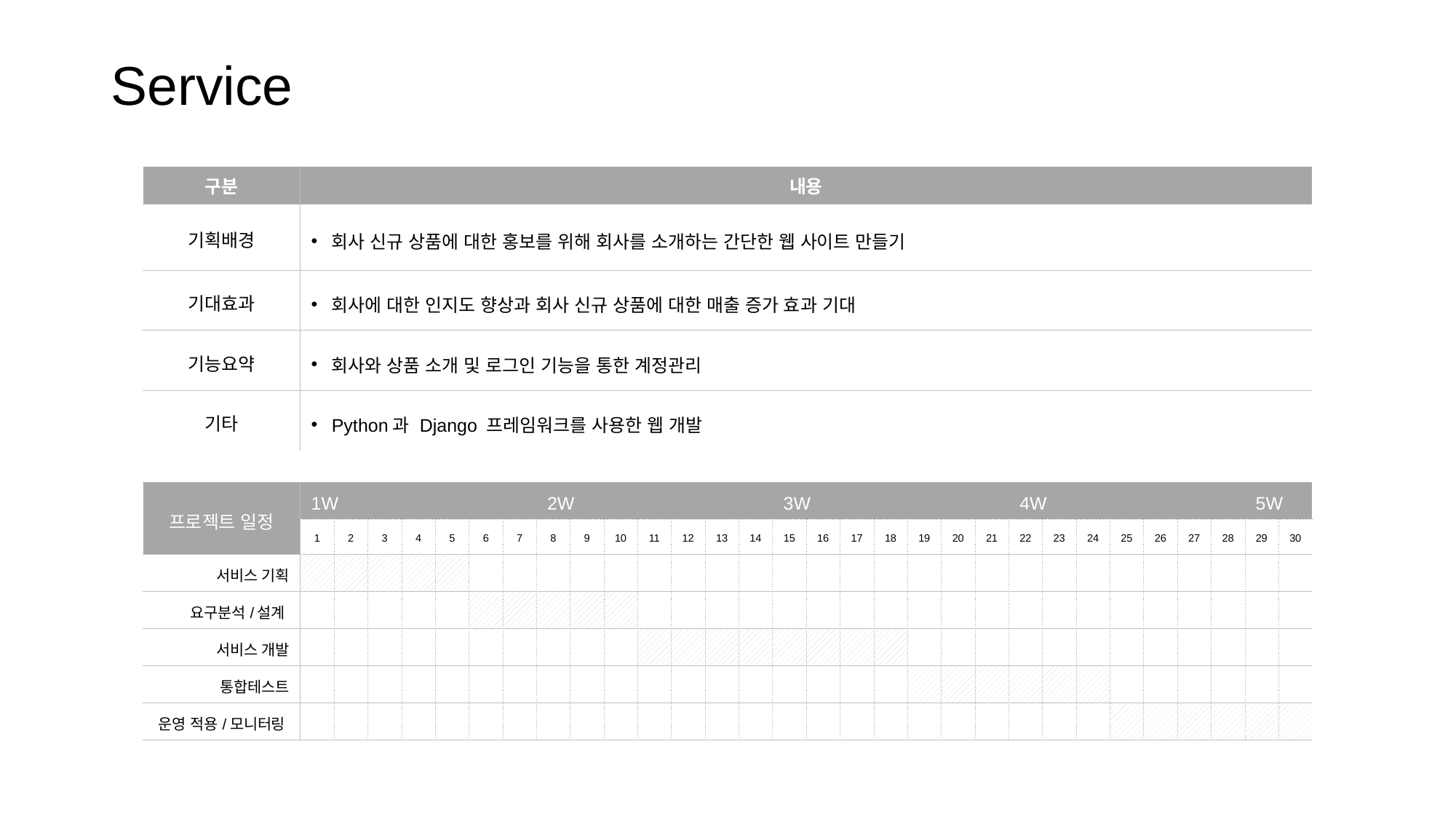

# Service
| 구분 | 내용 |  |  |  |  |  |  |  |  |  |  |  |  |  |  |  |  |  |  |  |  |  |  |  |  |  |  |  |  |  |
| --- | --- | --- | --- | --- | --- | --- | --- | --- | --- | --- | --- | --- | --- | --- | --- | --- | --- | --- | --- | --- | --- | --- | --- | --- | --- | --- | --- | --- | --- | --- |
| 기획배경 | 회사 신규 상품에 대한 홍보를 위해 회사를 소개하는 간단한 웹 사이트 만들기 |  |  |  |  |  |  |  |  |  |  |  |  |  |  |  |  |  |  |  |  |  |  |  |  |  |  |  |  |  |
| 기대효과 | 회사에 대한 인지도 향상과 회사 신규 상품에 대한 매출 증가 효과 기대 |  |  |  |  |  |  |  |  |  |  |  |  |  |  |  |  |  |  |  |  |  |  |  |  |  |  |  |  |  |
| 기능요약 | 회사와 상품 소개 및 로그인 기능을 통한 계정관리 |  |  |  |  |  |  |  |  |  |  |  |  |  |  |  |  |  |  |  |  |  |  |  |  |  |  |  |  |  |
| 기타 | Python과 Django 프레임워크를 사용한 웹 개발 |  |  |  |  |  |  |  |  |  |  |  |  |  |  |  |  |  |  |  |  |  |  |  |  |  |  |  |  |  |
|  |  |  |  |  |  |  |  |  |  |  |  |  |  |  |  |  |  |  |  |  |  |  |  |  |  |  |  |  |  |  |
| 프로젝트 일정 | 1W |  |  |  |  |  |  | 2W |  |  |  |  |  |  | 3W |  |  |  |  |  |  | 4W |  |  |  |  |  |  | 5W |  |
|  | 1 | 2 | 3 | 4 | 5 | 6 | 7 | 8 | 9 | 10 | 11 | 12 | 13 | 14 | 15 | 16 | 17 | 18 | 19 | 20 | 21 | 22 | 23 | 24 | 25 | 26 | 27 | 28 | 29 | 30 |
| 서비스 기획 |  |  |  |  |  |  |  |  |  |  |  |  |  |  |  |  |  |  |  |  |  |  |  |  |  |  |  |  |  |  |
| 요구분석/설계 |  |  |  |  |  |  |  |  |  |  |  |  |  |  |  |  |  |  |  |  |  |  |  |  |  |  |  |  |  |  |
| 서비스 개발 |  |  |  |  |  |  |  |  |  |  |  |  |  |  |  |  |  |  |  |  |  |  |  |  |  |  |  |  |  |  |
| 통합테스트 |  |  |  |  |  |  |  |  |  |  |  |  |  |  |  |  |  |  |  |  |  |  |  |  |  |  |  |  |  |  |
| 운영 적용/모니터링 |  |  |  |  |  |  |  |  |  |  |  |  |  |  |  |  |  |  |  |  |  |  |  |  |  |  |  |  |  |  |